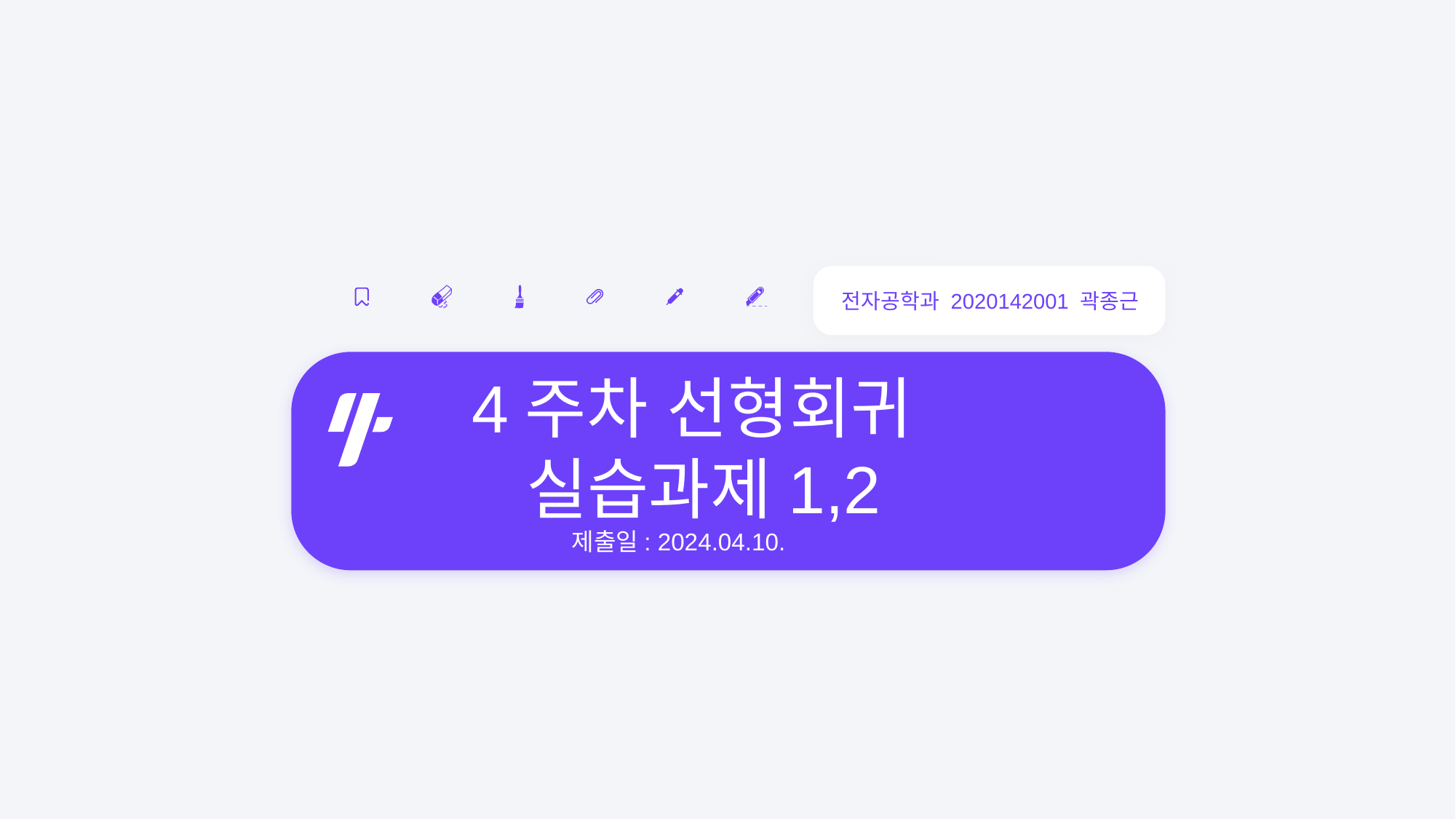

전자공학과 2020142001 곽종근

   4주차 선형회귀
     실습과제1,2
                                제출일: 2024.04.10.